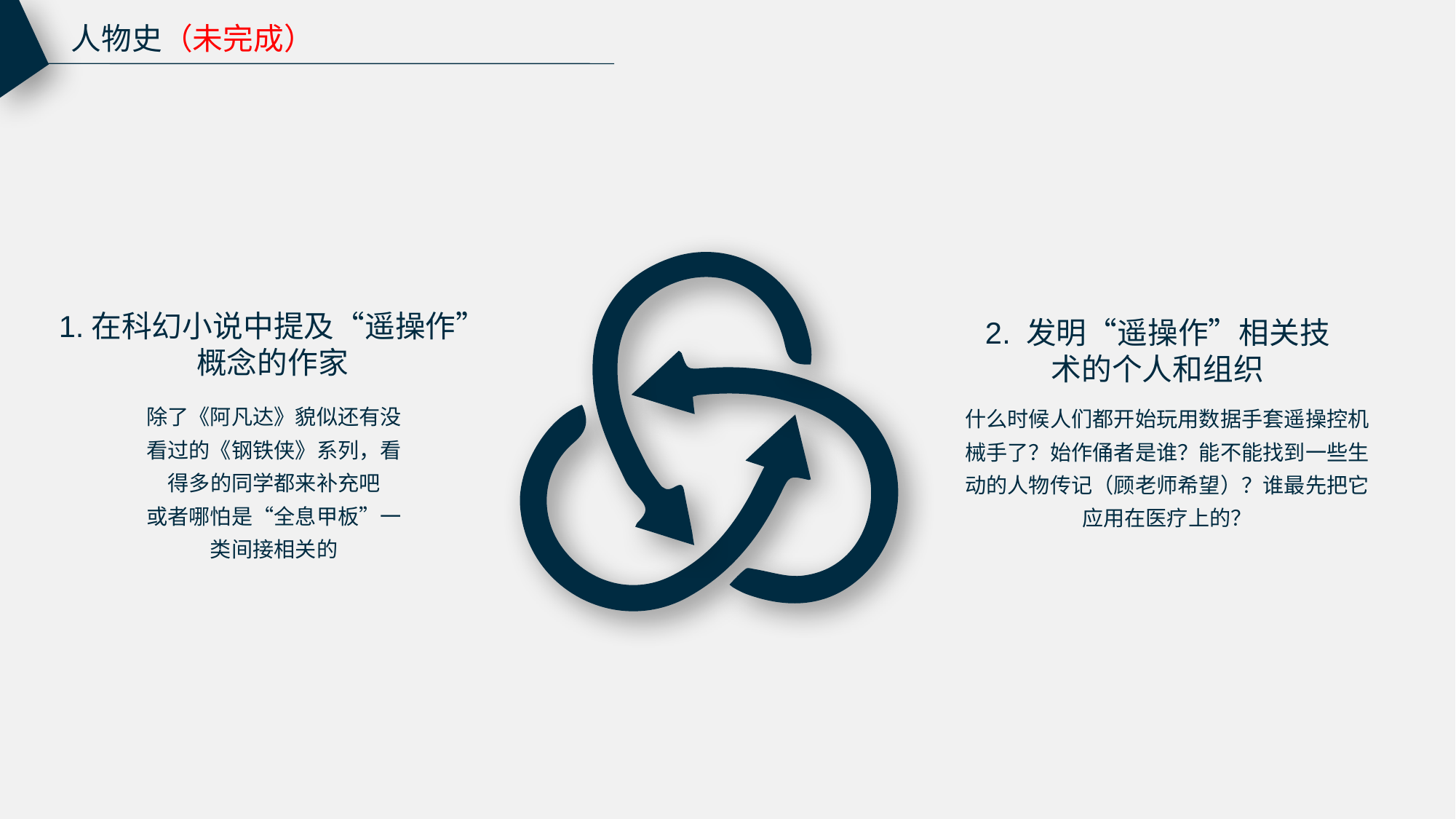

人物史（未完成）

1.在科幻小说中提及“遥操作”概念的作家
2. 发明“遥操作”相关技术的个人和组织

除了《阿凡达》貌似还有没看过的《钢铁侠》系列，看得多的同学都来补充吧
或者哪怕是“全息甲板”一类间接相关的
什么时候人们都开始玩用数据手套遥操控机械手了？始作俑者是谁？能不能找到一些生动的人物传记（顾老师希望）？谁最先把它应用在医疗上的？